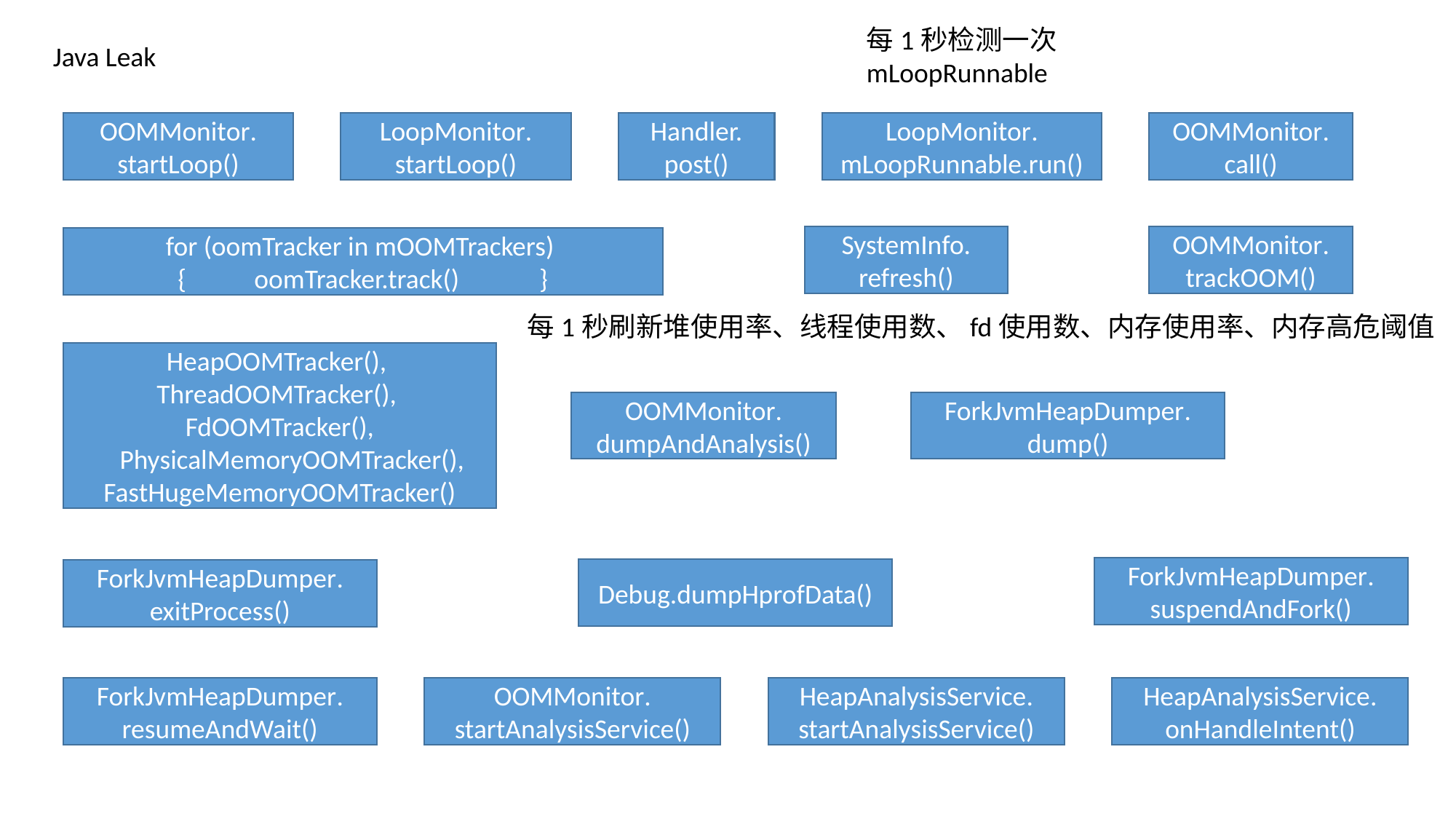

每1秒检测一次
mLoopRunnable
Java Leak
Handler.
post()
OOMMonitor.
startLoop()
LoopMonitor.
startLoop()
LoopMonitor.
mLoopRunnable.run()
OOMMonitor.
call()
SystemInfo.
refresh()
OOMMonitor.
trackOOM()
for (oomTracker in mOOMTrackers)
{           oomTracker.track()             }
每1秒刷新堆使用率、线程使用数、fd使用数、内存使用率、内存高危阈值
HeapOOMTracker(),
ThreadOOMTracker(),
FdOOMTracker(),
    PhysicalMemoryOOMTracker(), FastHugeMemoryOOMTracker()
OOMMonitor.
dumpAndAnalysis()
ForkJvmHeapDumper.
dump()
ForkJvmHeapDumper.
suspendAndFork()
Debug.dumpHprofData()
ForkJvmHeapDumper.
exitProcess()
ForkJvmHeapDumper.
resumeAndWait()
OOMMonitor.
startAnalysisService()
HeapAnalysisService.
startAnalysisService()
HeapAnalysisService.
onHandleIntent()